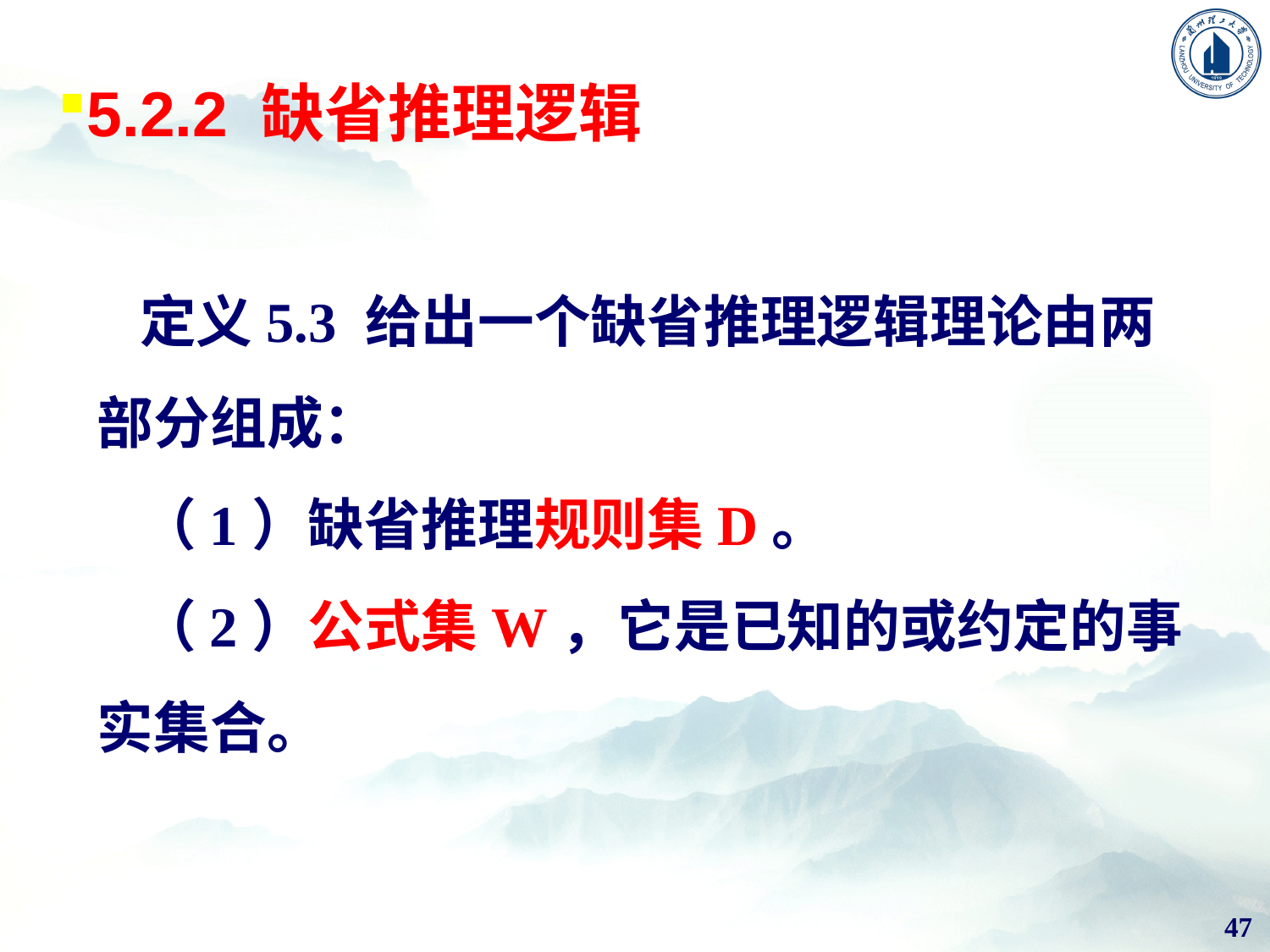

5.2.2 缺省推理逻辑
定义5.3 给出一个缺省推理逻辑理论由两部分组成：
（1）缺省推理规则集D。
（2）公式集W，它是已知的或约定的事实集合。
47